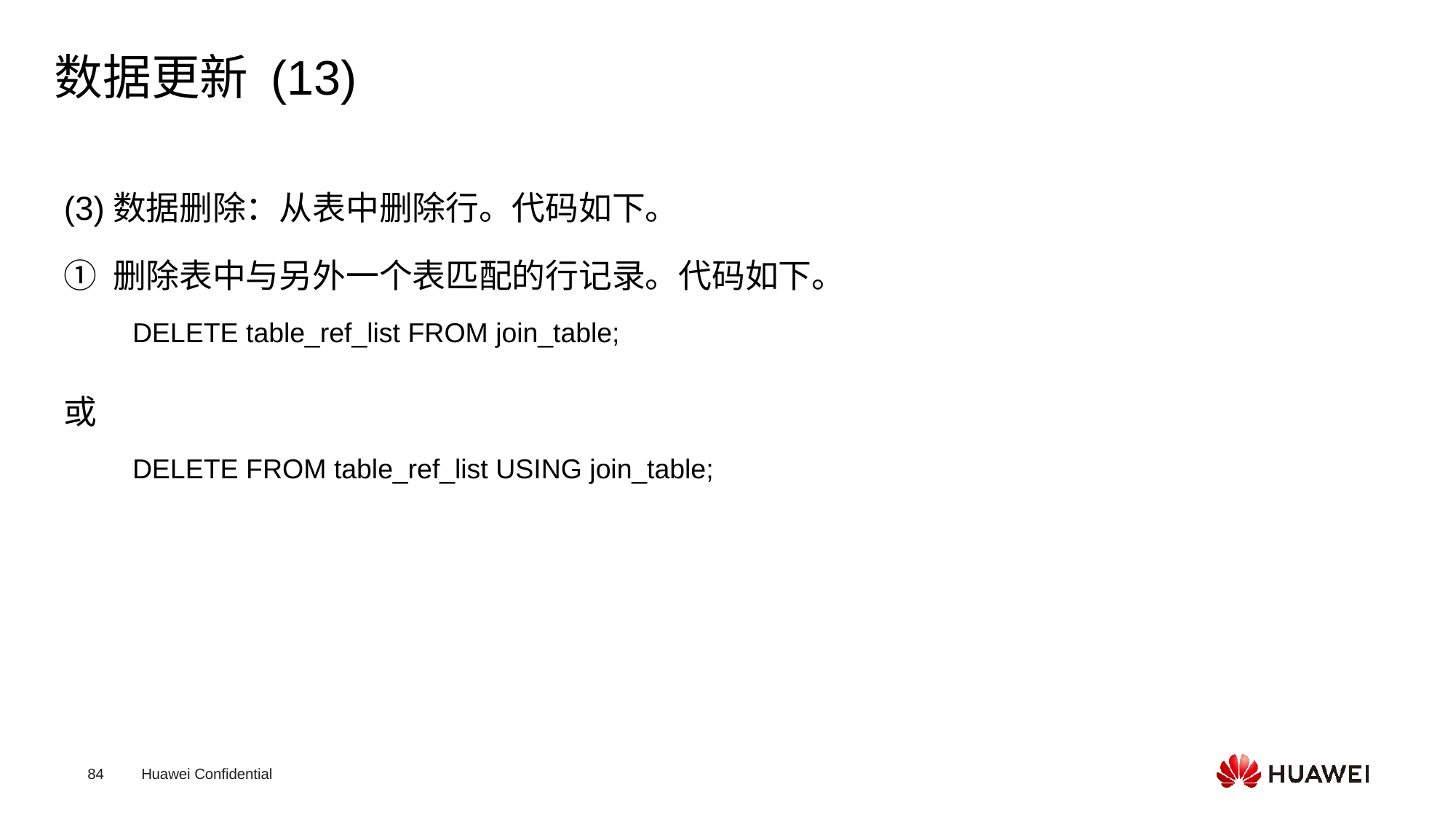

# 数据更新 (13)
(3)数据删除：从表中删除行。代码如下。
① 删除表中与另外一个表匹配的行记录。代码如下。

或
DELETE table_ref_list FROM join_table;
DELETE FROM table_ref_list USING join_table;